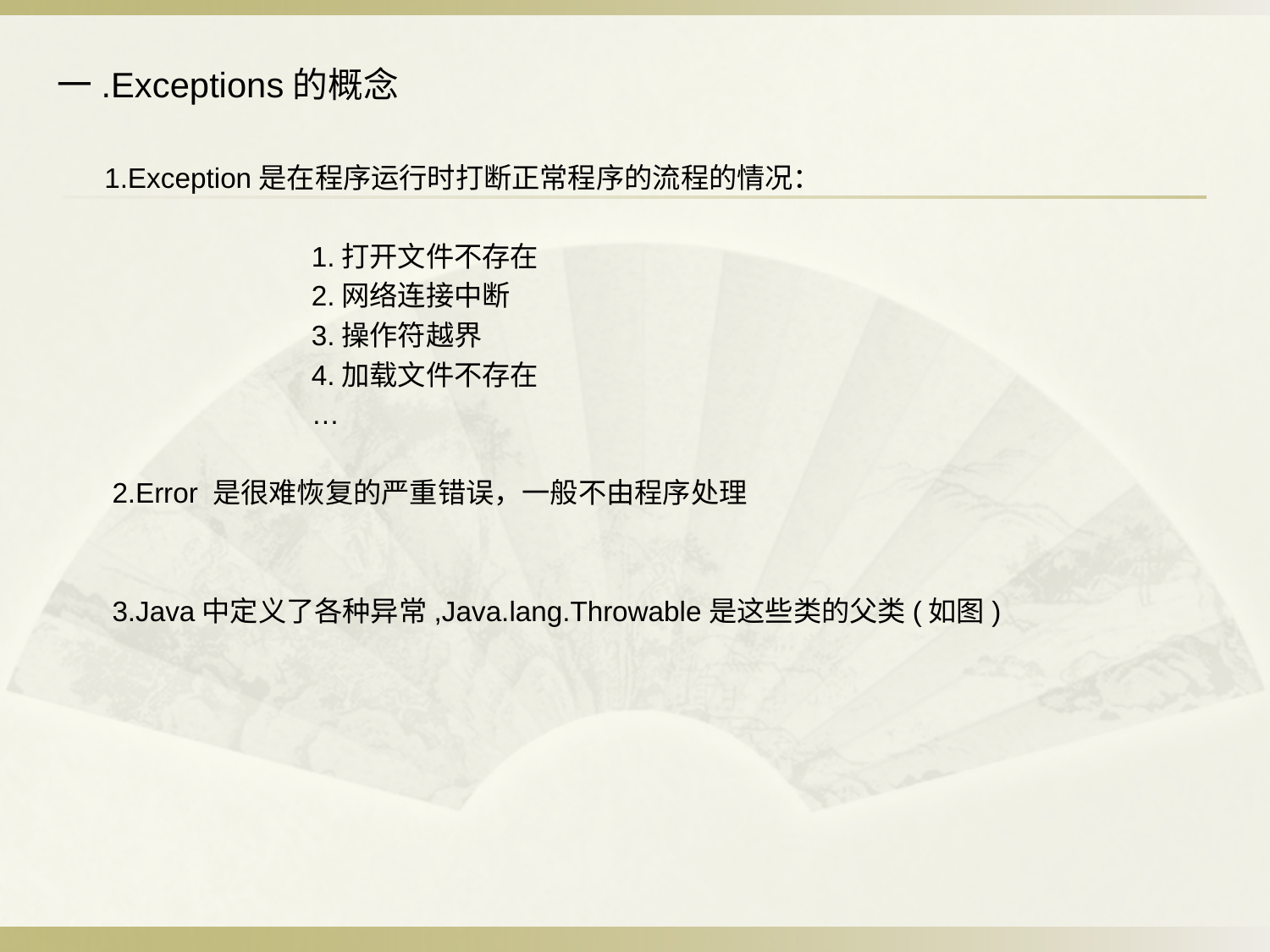

一.Exceptions的概念

      1.Exception是在程序运行时打断正常程序的流程的情况：

		1.打开文件不存在
		2.网络连接中断
		3.操作符越界
		4.加载文件不存在
		…

       2.Error 是很难恢复的严重错误，一般不由程序处理

       3.Java中定义了各种异常,Java.lang.Throwable是这些类的父类(如图)